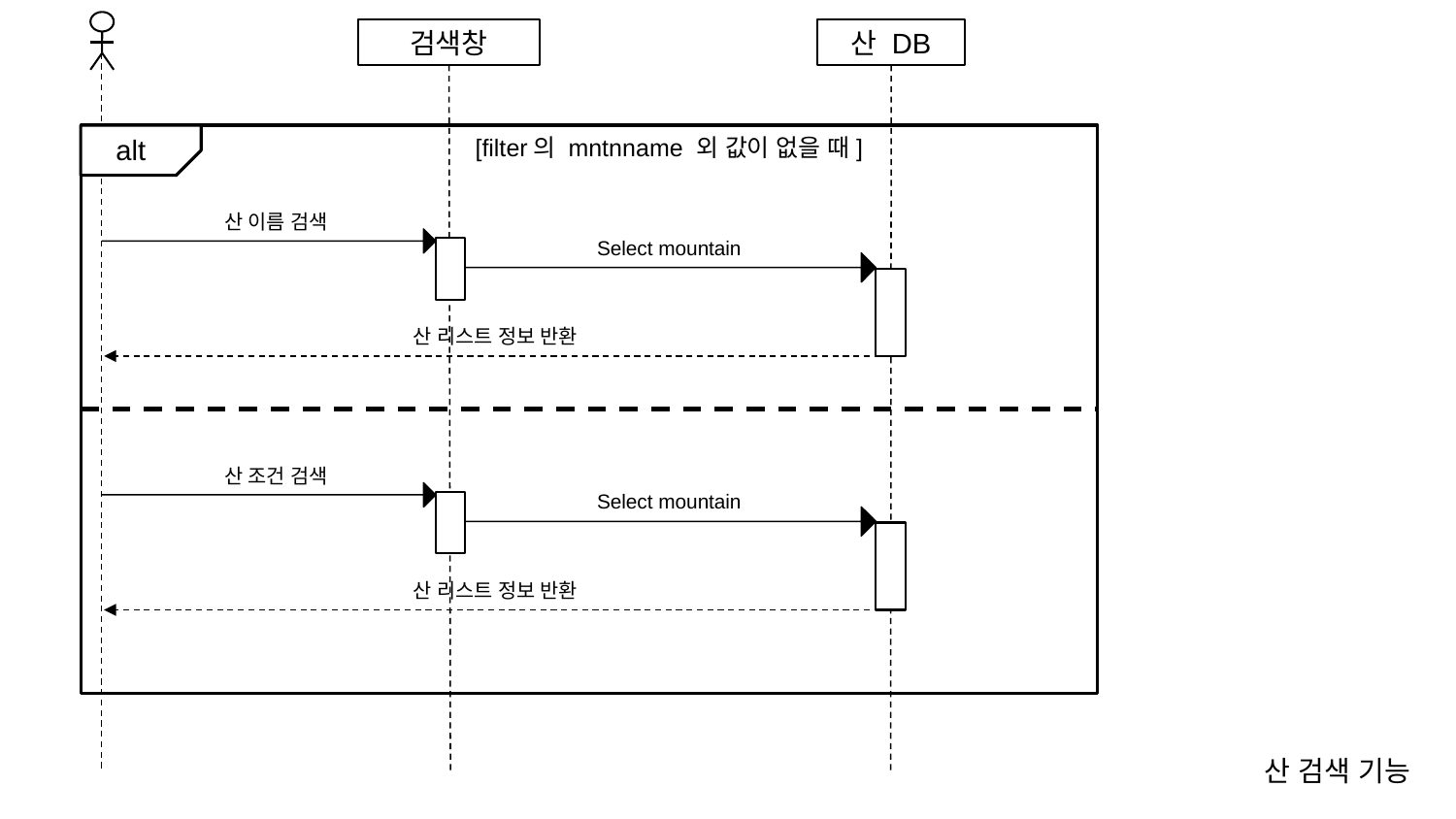

검색창
산 DB
alt
[filter의 mntnname 외 값이 없을 때]

산 이름 검색
Select mountain

산 리스트 정보 반환
산 조건 검색
Select mountain

산 리스트 정보 반환
산 검색 기능